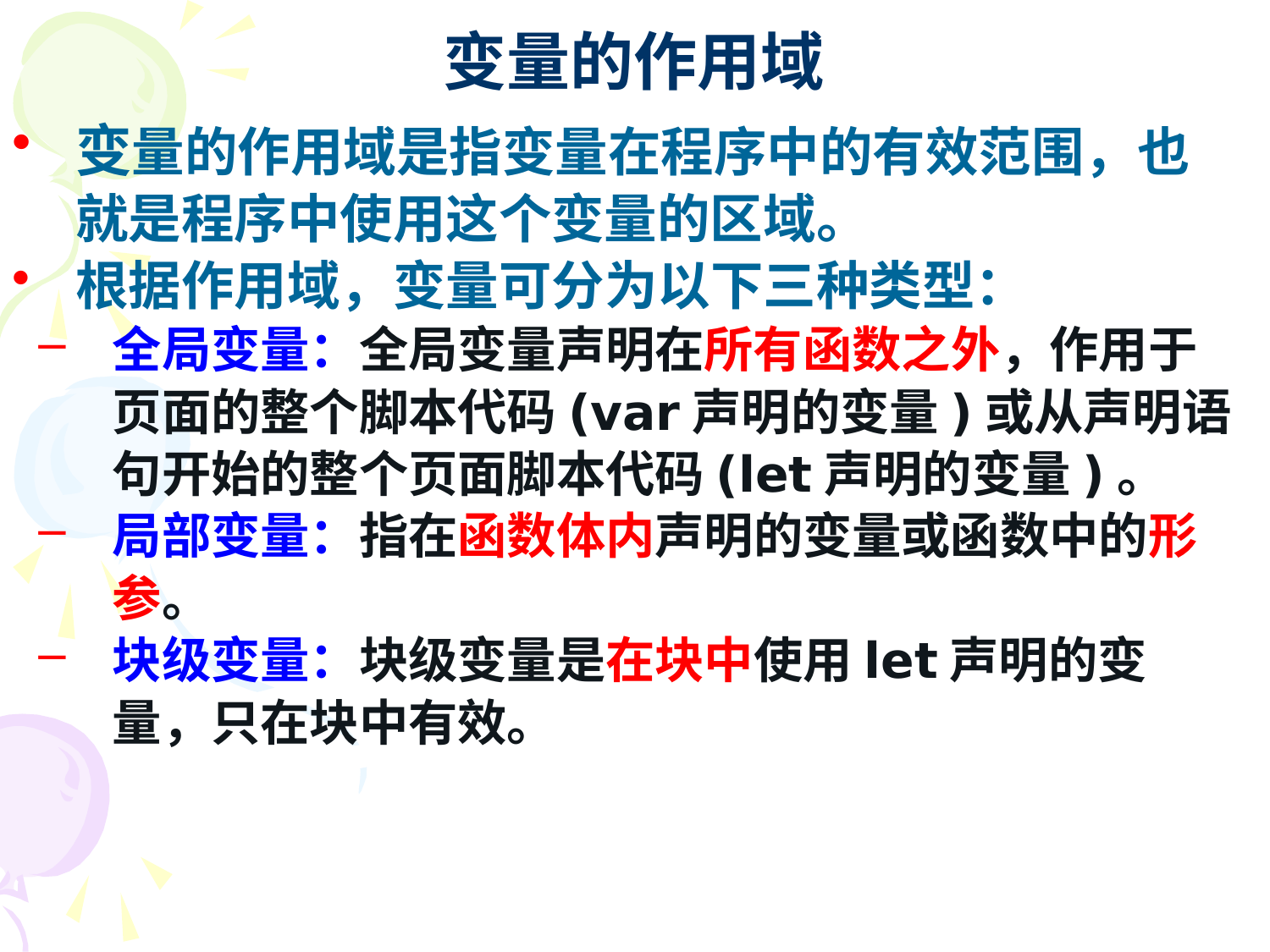

# 变量的作用域
变量的作用域是指变量在程序中的有效范围，也就是程序中使用这个变量的区域。
根据作用域，变量可分为以下三种类型：
全局变量：全局变量声明在所有函数之外，作用于页面的整个脚本代码(var声明的变量)或从声明语句开始的整个页面脚本代码(let声明的变量)。
局部变量：指在函数体内声明的变量或函数中的形参。
块级变量：块级变量是在块中使用let声明的变量，只在块中有效。